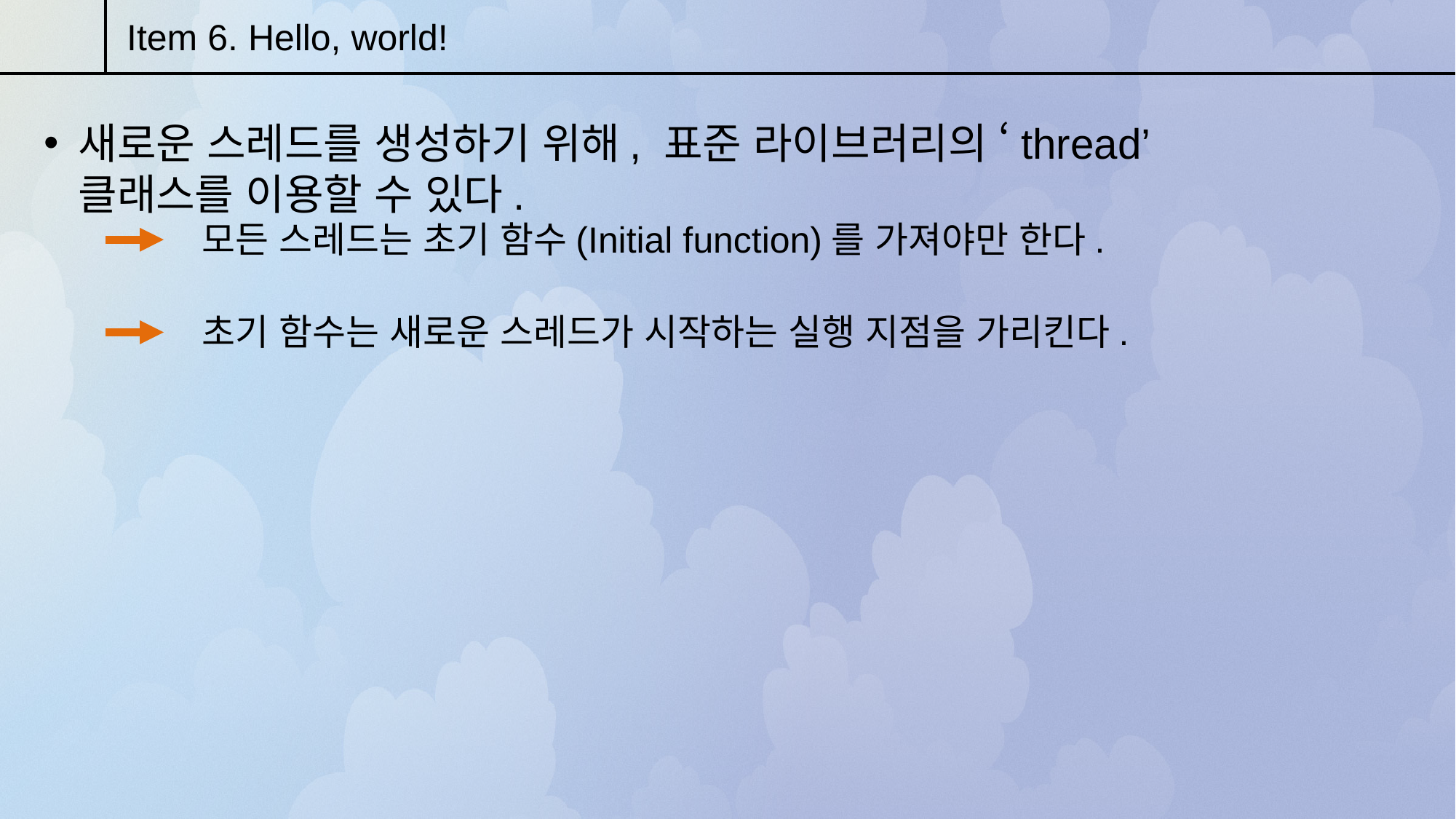

Item 6. Hello, world!
새로운 스레드를 생성하기 위해, 표준 라이브러리의 ‘thread’ 클래스를 이용할 수 있다.
모든 스레드는 초기 함수(Initial function)를 가져야만 한다.
초기 함수는 새로운 스레드가 시작하는 실행 지점을 가리킨다.